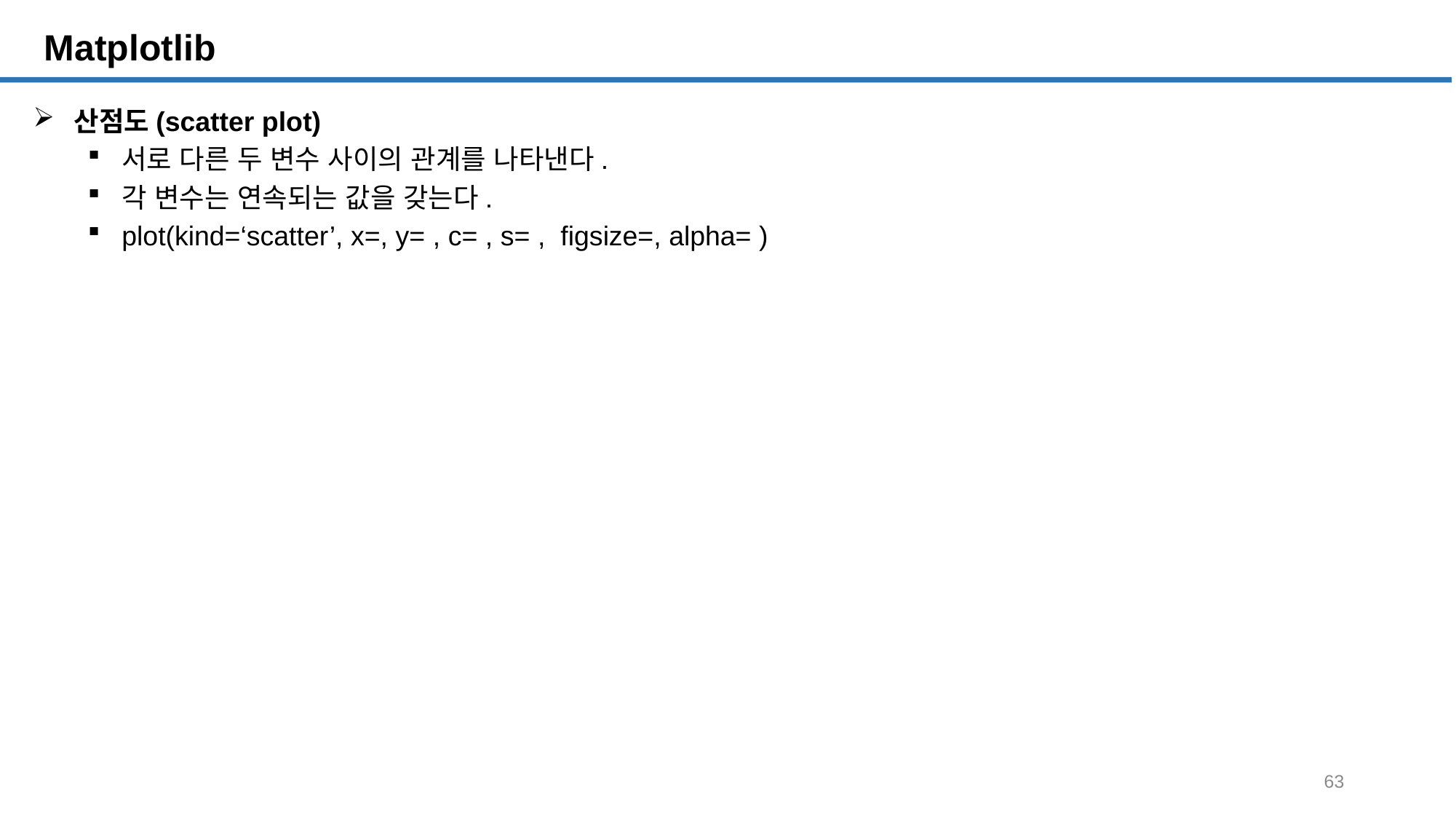

SQL 튜닝 개요
# Matplotlib

산점도(scatter plot)
서로 다른 두 변수 사이의 관계를 나타낸다.
각 변수는 연속되는 값을 갖는다.
plot(kind=‘scatter’, x=, y= , c= , s= ,  figsize=, alpha= )

63